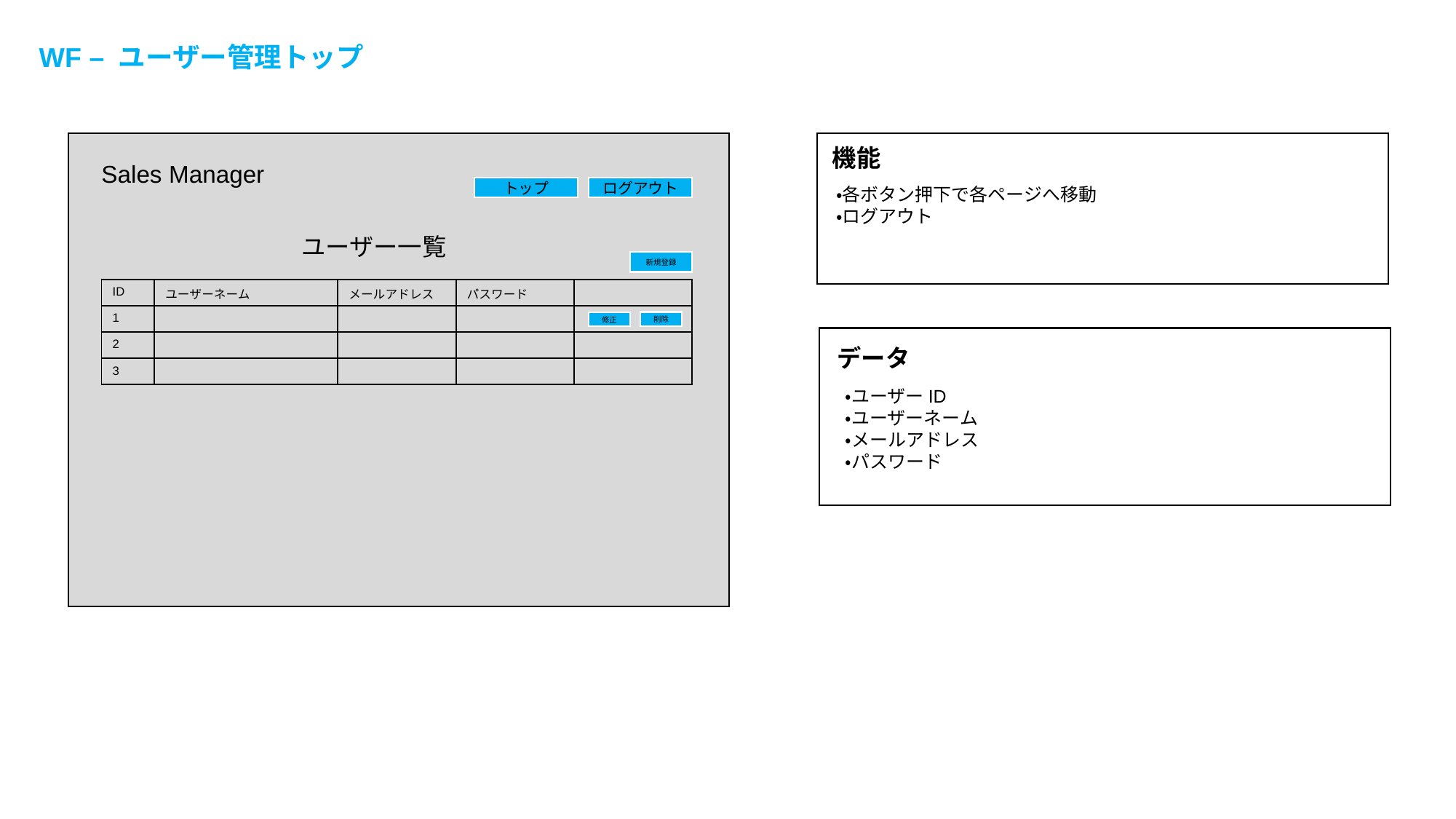

WF – ユーザー管理トップ

機能
Sales Manager
トップ
ログアウト
・各ボタン押下で各ページへ移動
・ログアウト
ユーザー一覧
新規登録
| ID | ユーザーネーム | メールアドレス | パスワード |  |
| --- | --- | --- | --- | --- |
| 1 |  |  |  |  |
| 2 |  |  |  |  |
| 3 |  |  |  |  |
削除
修正

データ
・ユーザーID
・ユーザーネーム
・メールアドレス
・パスワード